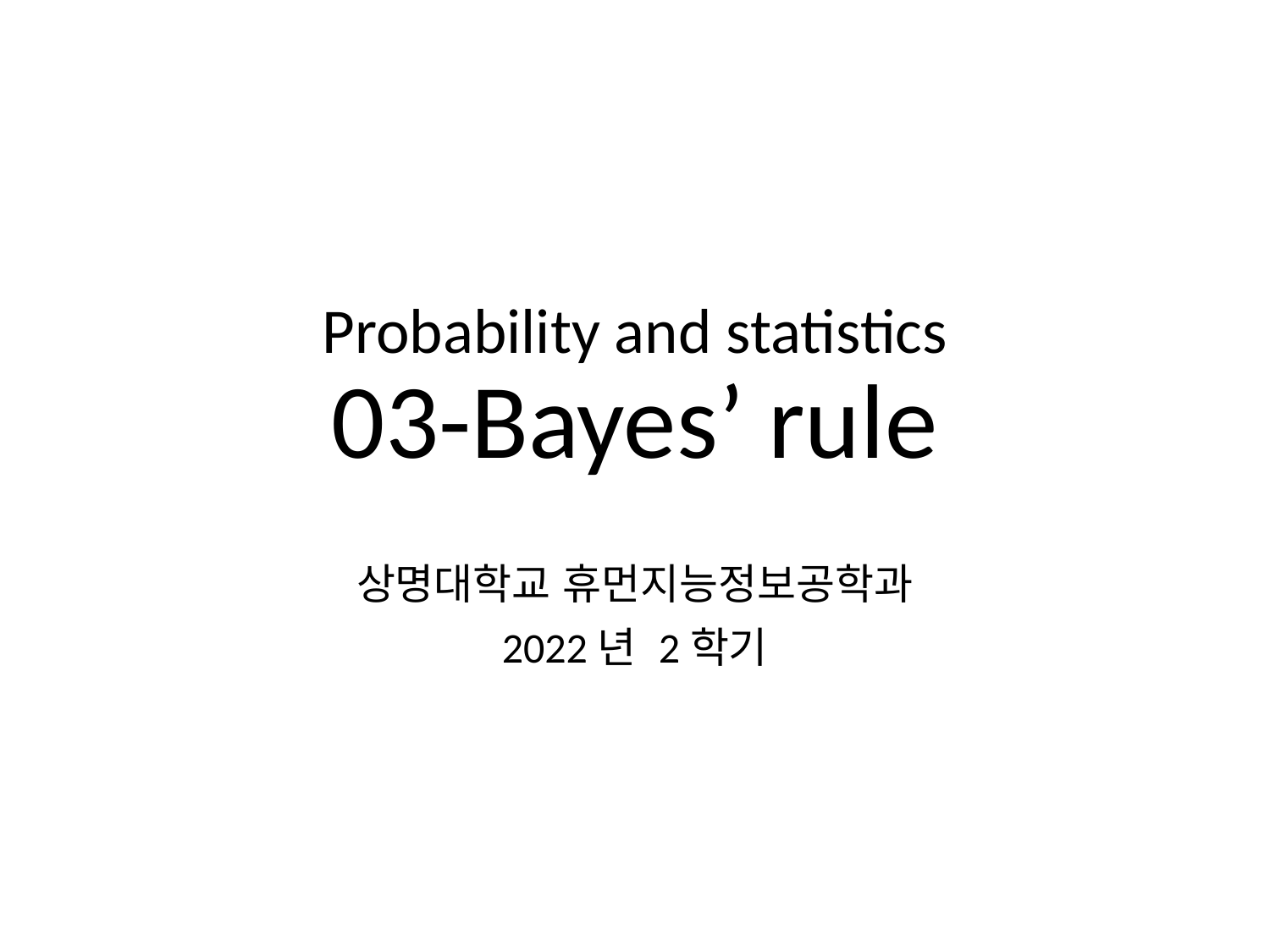

# Probability and statistics 03-Bayes’ rule
상명대학교 휴먼지능정보공학과
2022년 2학기